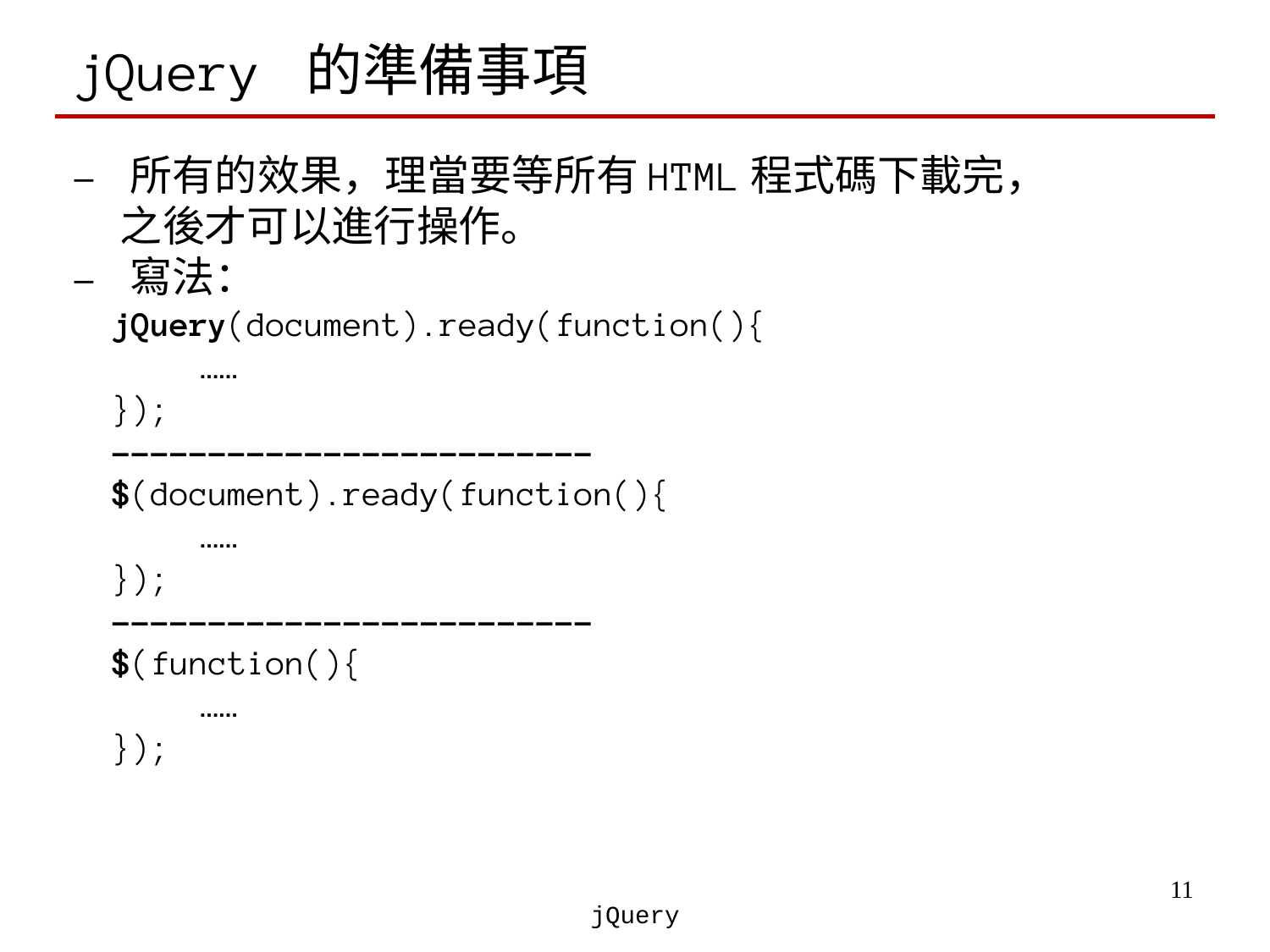

# jQuery 的準備事項
- 所有的效果，理當要等所有HTML程式碼下載完，
  之後才可以進行操作。
- 寫法：
  jQuery(document).ready(function(){
	……
  });
  -------------------------
  $(document).ready(function(){
	……
  });
  -------------------------
  $(function(){
	……
  });
11
jQuery